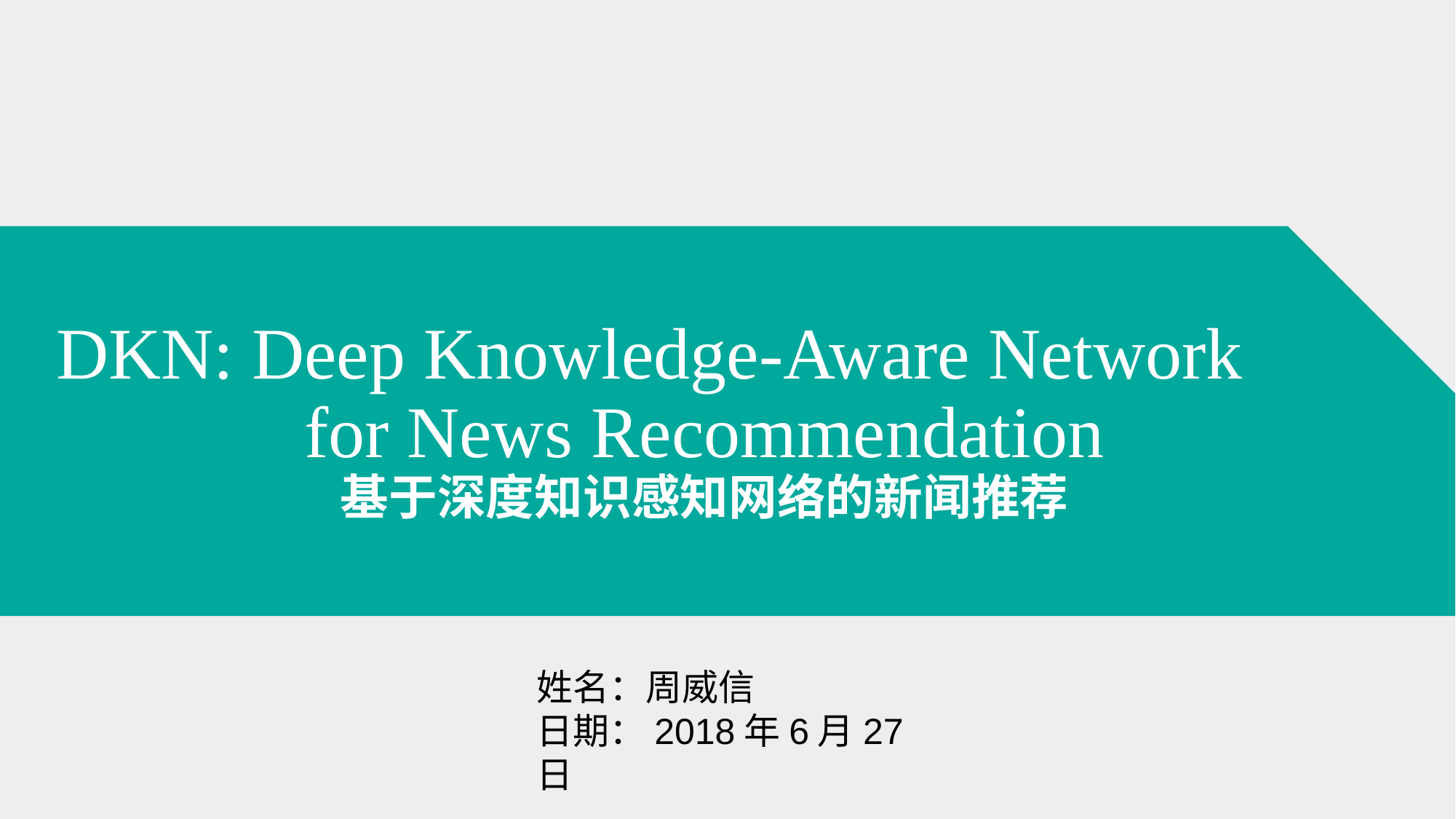

# DKN: Deep Knowledge-Aware Network for News Recommendation 基于深度知识感知网络的新闻推荐
姓名：周威信
日期：2018年6月27日